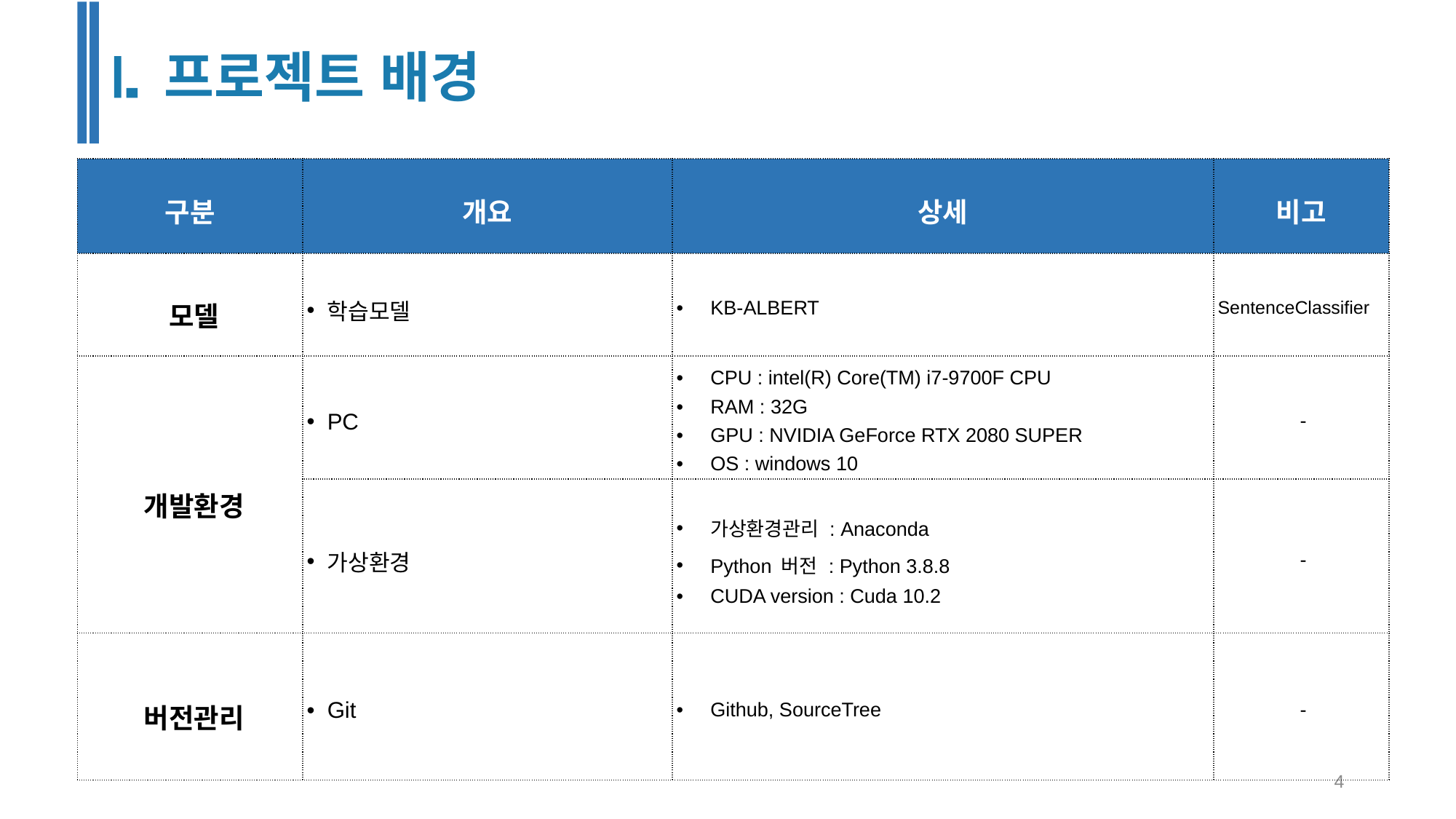

Ⅰ. 프로젝트 배경
| 구분 | 개요 | 상세 | 비고 |
| --- | --- | --- | --- |
| 모델 | 학습모델 | KB-ALBERT | SentenceClassifier |
| 개발환경 | PC | CPU : intel(R) Core(TM) i7-9700F CPU RAM : 32G GPU : NVIDIA GeForce RTX 2080 SUPER OS : windows 10 | - |
|  | 가상환경 | 가상환경관리 : Anaconda Python 버전 : Python 3.8.8 CUDA version : Cuda 10.2 | - |
| 버전관리 | Git | Github, SourceTree | - |
4